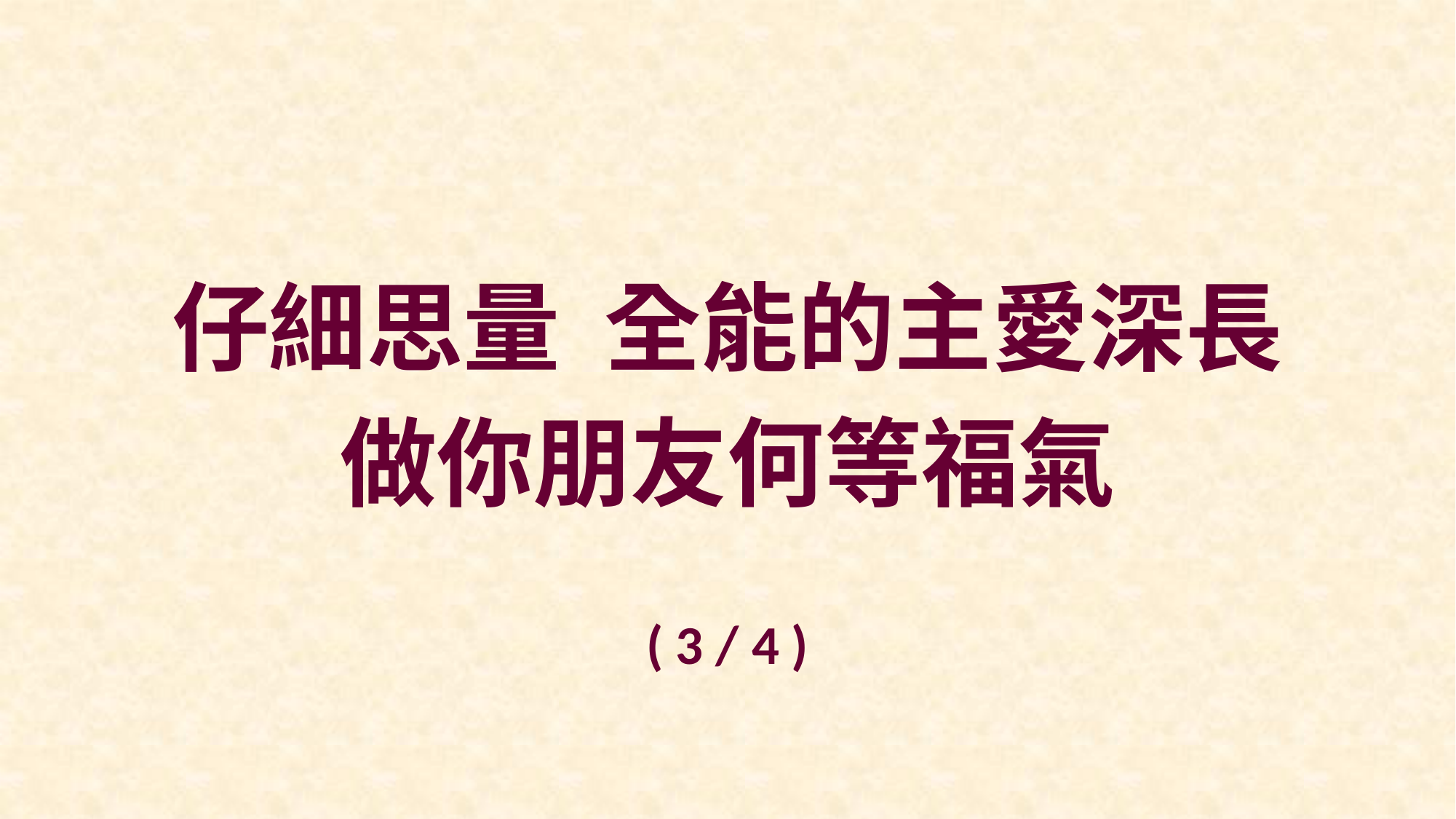

仔細思量  全能的主愛深長
做你朋友何等福氣
( 3 / 4 )